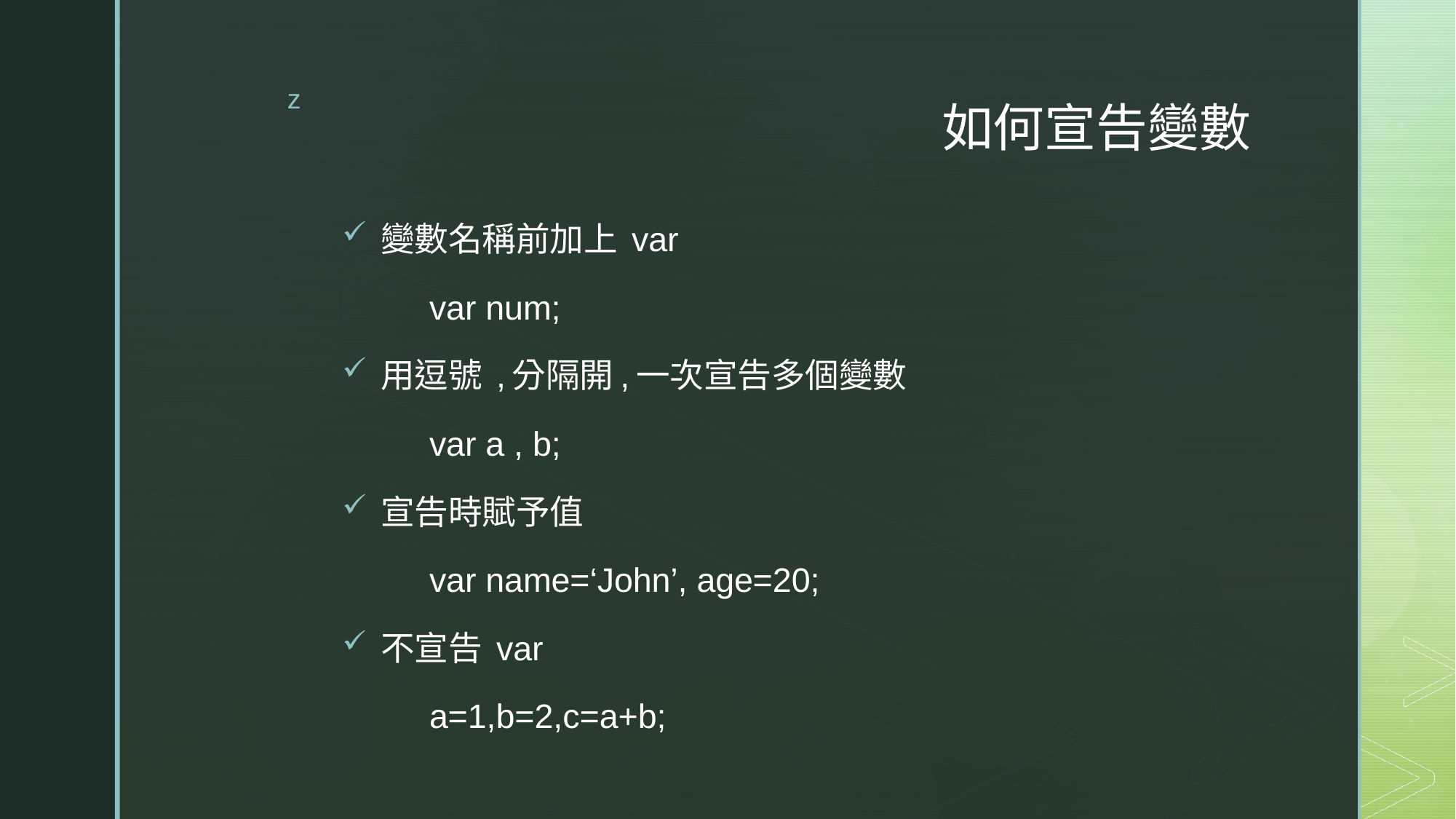

# 如何宣告變數
變數名稱前加上 var
	var num;
用逗號 ,分隔開,一次宣告多個變數
	var a , b;
宣告時賦予值
	var name=‘John’, age=20;
不宣告 var
	a=1,b=2,c=a+b;